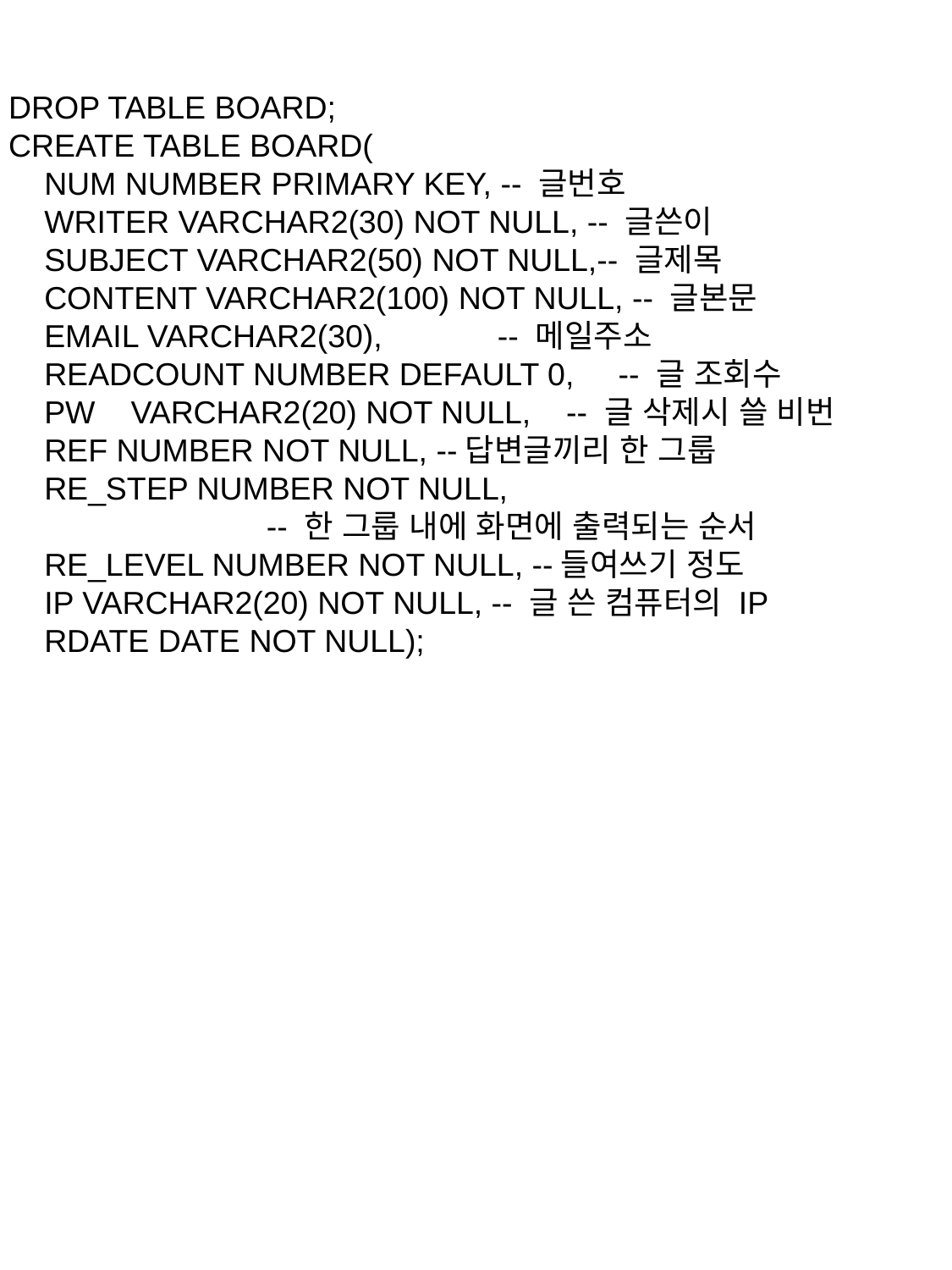

DROP TABLE BOARD;
CREATE TABLE BOARD(
    NUM NUMBER PRIMARY KEY, -- 글번호
    WRITER VARCHAR2(30) NOT NULL, -- 글쓴이
    SUBJECT VARCHAR2(50) NOT NULL,-- 글제목
    CONTENT VARCHAR2(100) NOT NULL, -- 글본문
    EMAIL VARCHAR2(30),             -- 메일주소
    READCOUNT NUMBER DEFAULT 0,     -- 글 조회수
    PW    VARCHAR2(20) NOT NULL,    -- 글 삭제시 쓸 비번
    REF NUMBER NOT NULL, --답변글끼리 한 그룹
    RE_STEP NUMBER NOT NULL,
                             -- 한 그룹 내에 화면에 출력되는 순서
    RE_LEVEL NUMBER NOT NULL, --들여쓰기 정도
    IP VARCHAR2(20) NOT NULL, -- 글 쓴 컴퓨터의 IP
    RDATE DATE NOT NULL);